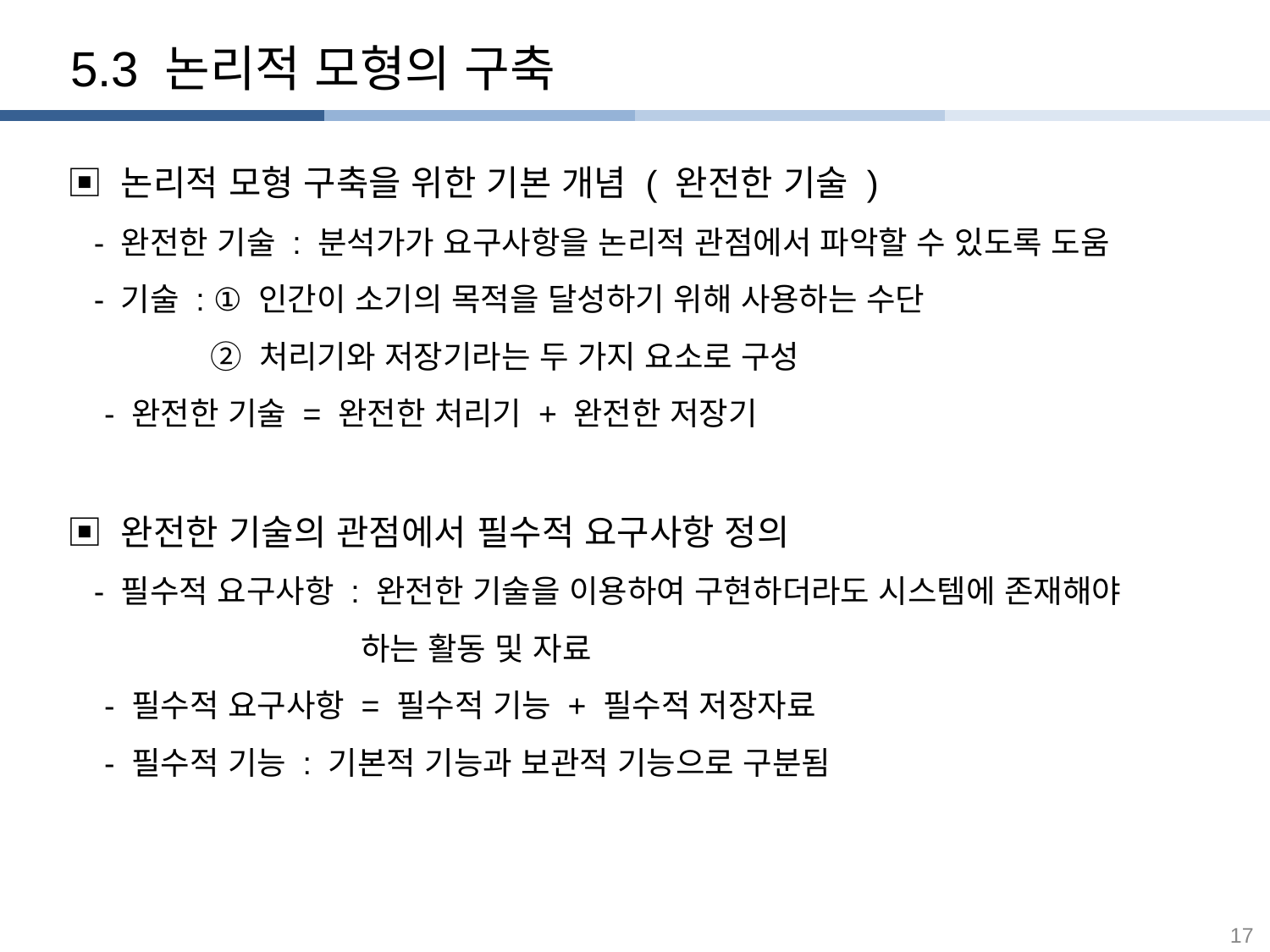

5.3 논리적 모형의 구축
▣ 논리적 모형 구축을 위한 기본 개념 ( 완전한 기술 )
   - 완전한 기술 : 분석가가 요구사항을 논리적 관점에서 파악할 수 있도록 도움
   - 기술 : ① 인간이 소기의 목적을 달성하기 위해 사용하는 수단
            ② 처리기와 저장기라는 두 가지 요소로 구성
- 완전한 기술 = 완전한 처리기 + 완전한 저장기

▣ 완전한 기술의 관점에서 필수적 요구사항 정의
   - 필수적 요구사항 : 완전한 기술을 이용하여 구현하더라도 시스템에 존재해야
                            하는 활동 및 자료
- 필수적 요구사항 = 필수적 기능 + 필수적 저장자료
- 필수적 기능 : 기본적 기능과 보관적 기능으로 구분됨

17